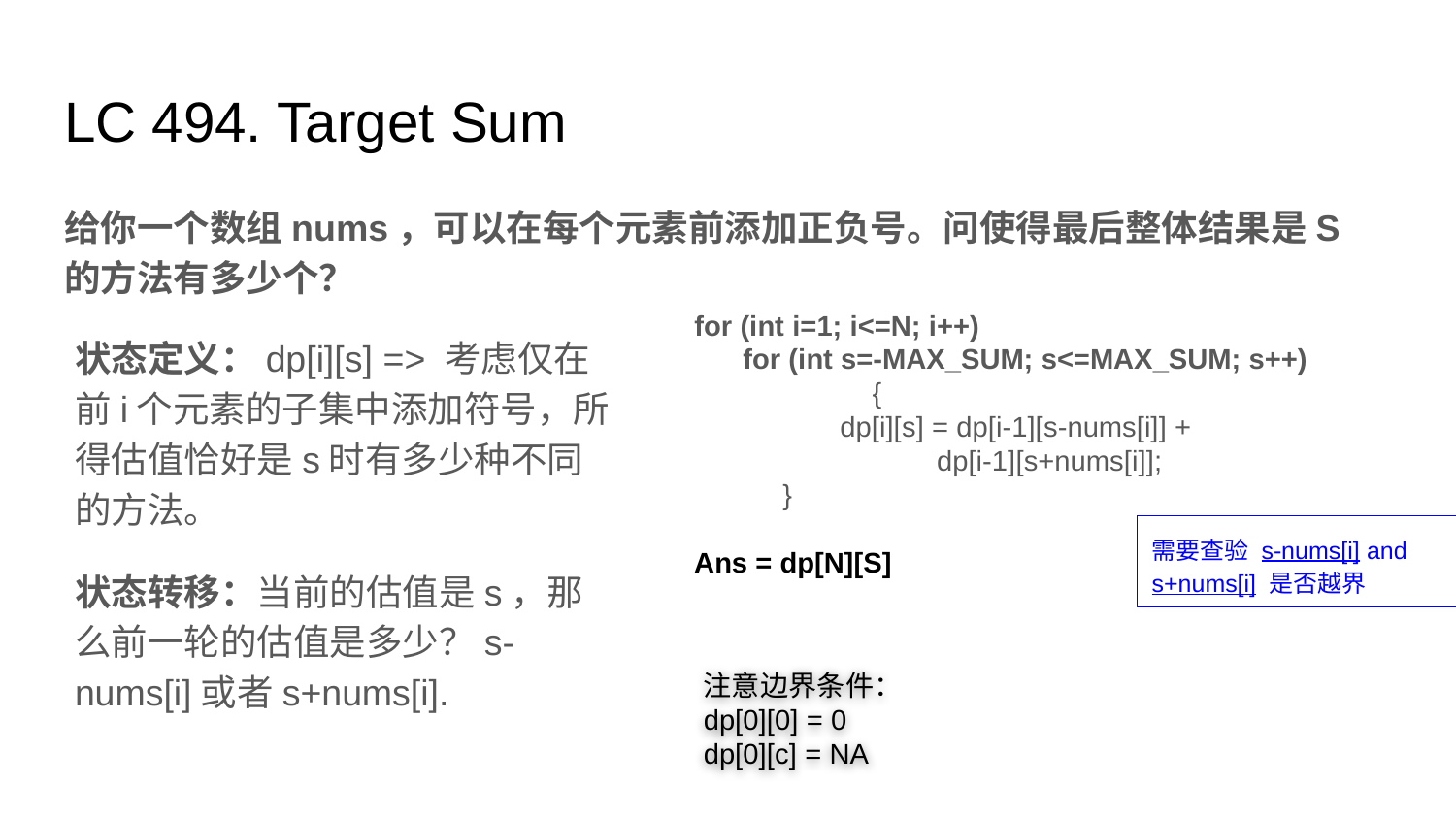

# LC 494. Target Sum

给你一个数组nums，可以在每个元素前添加正负号。问使得最后整体结果是S的方法有多少个？

for (int i=1; i<=N; i++)
for (int s=-MAX_SUM; s<=MAX_SUM; s++)
      	    {
          	dp[i][s] = dp[i-1][s-nums[i]] +
   dp[i-1][s+nums[i]];
           }

   Ans = dp[N][S]

状态定义：dp[i][s] => 考虑仅在前i个元素的子集中添加符号，所得估值恰好是s时有多少种不同的方法。
状态转移：当前的估值是s，那么前一轮的估值是多少？s-nums[i]或者s+nums[i].

需要查验 s-nums[i] and s+nums[i] 是否越界
注意边界条件：
dp[0][0] = 0
dp[0][c] = NA